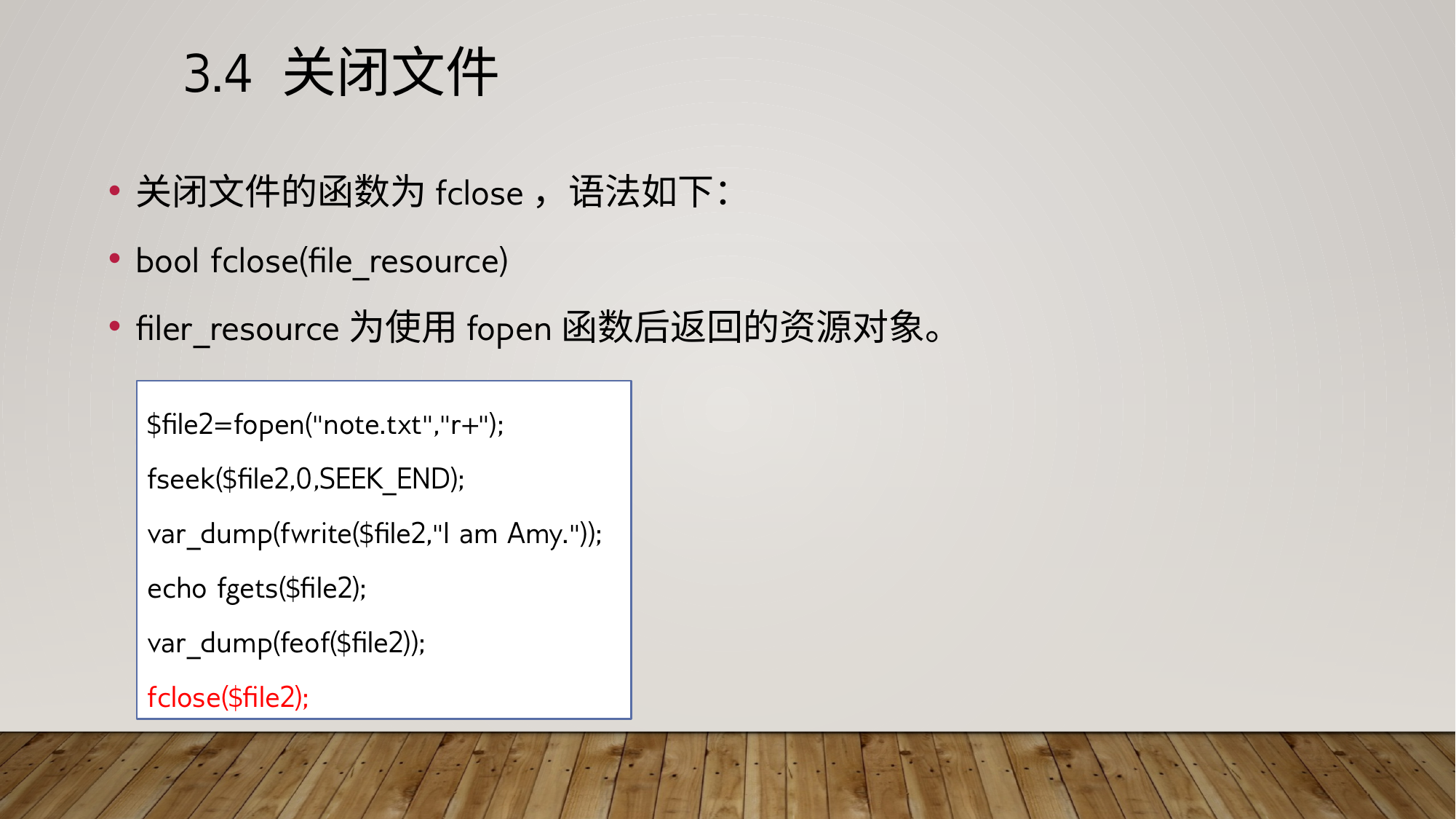

# 3.4 关闭文件
关闭文件的函数为fclose，语法如下：
bool fclose(file_resource)
filer_resource为使用fopen函数后返回的资源对象。
$file2=fopen("note.txt","r+");
fseek($file2,0,SEEK_END);
var_dump(fwrite($file2,"I am Amy."));
echo fgets($file2);
var_dump(feof($file2));
fclose($file2);